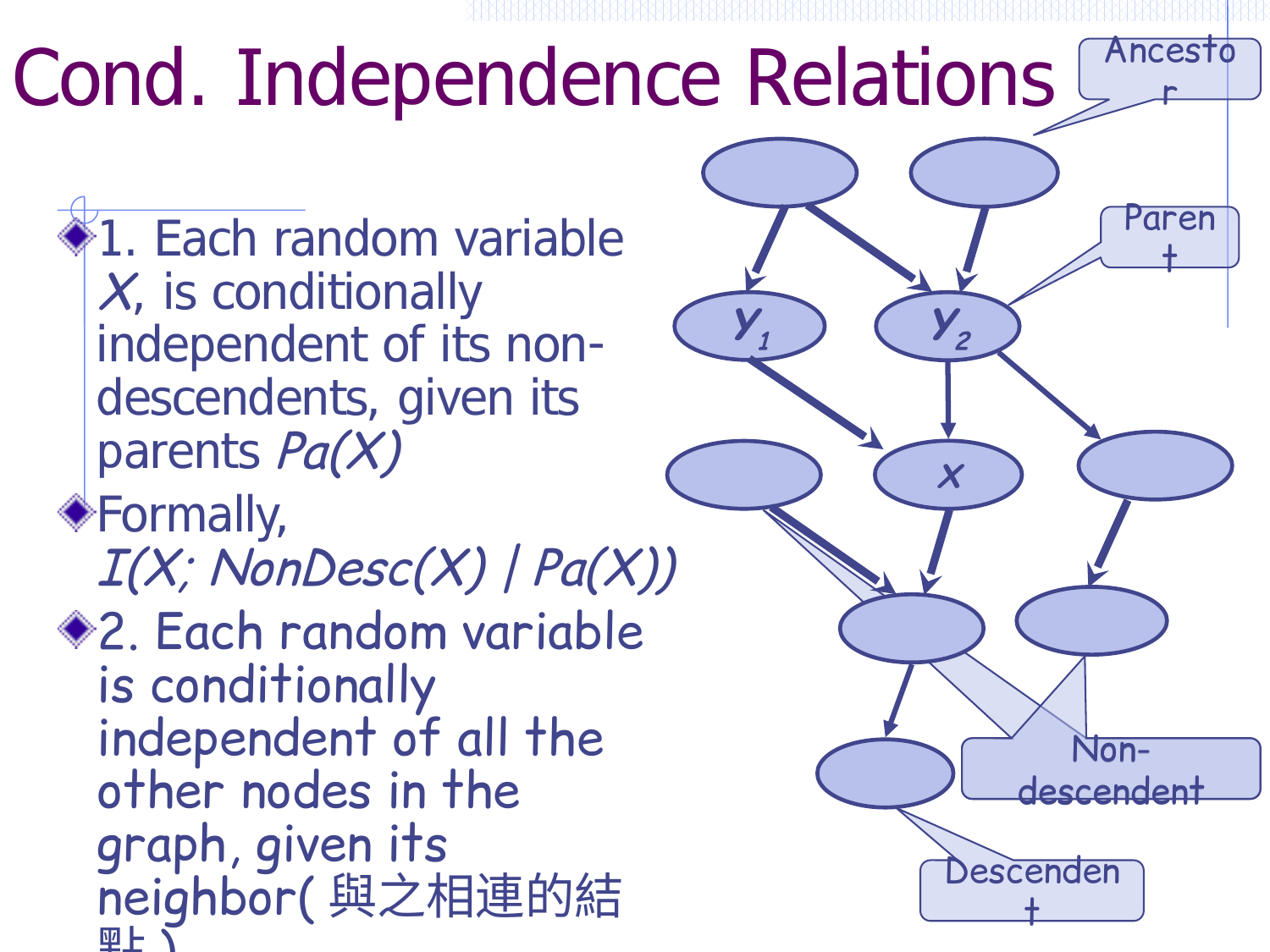

# Cond. Independence Relations
Ancestor

Y1
Y2

X

Non-descendent
1. Each random variable X, is conditionally independent of its non-descendents, given its parents Pa(X)
Formally,
I(X; NonDesc(X) | Pa(X))
2. Each random variable is conditionally independent of all the other nodes in the graph, given its neighbor(與之相連的結點)
Parent
Non-descendent
Descendent